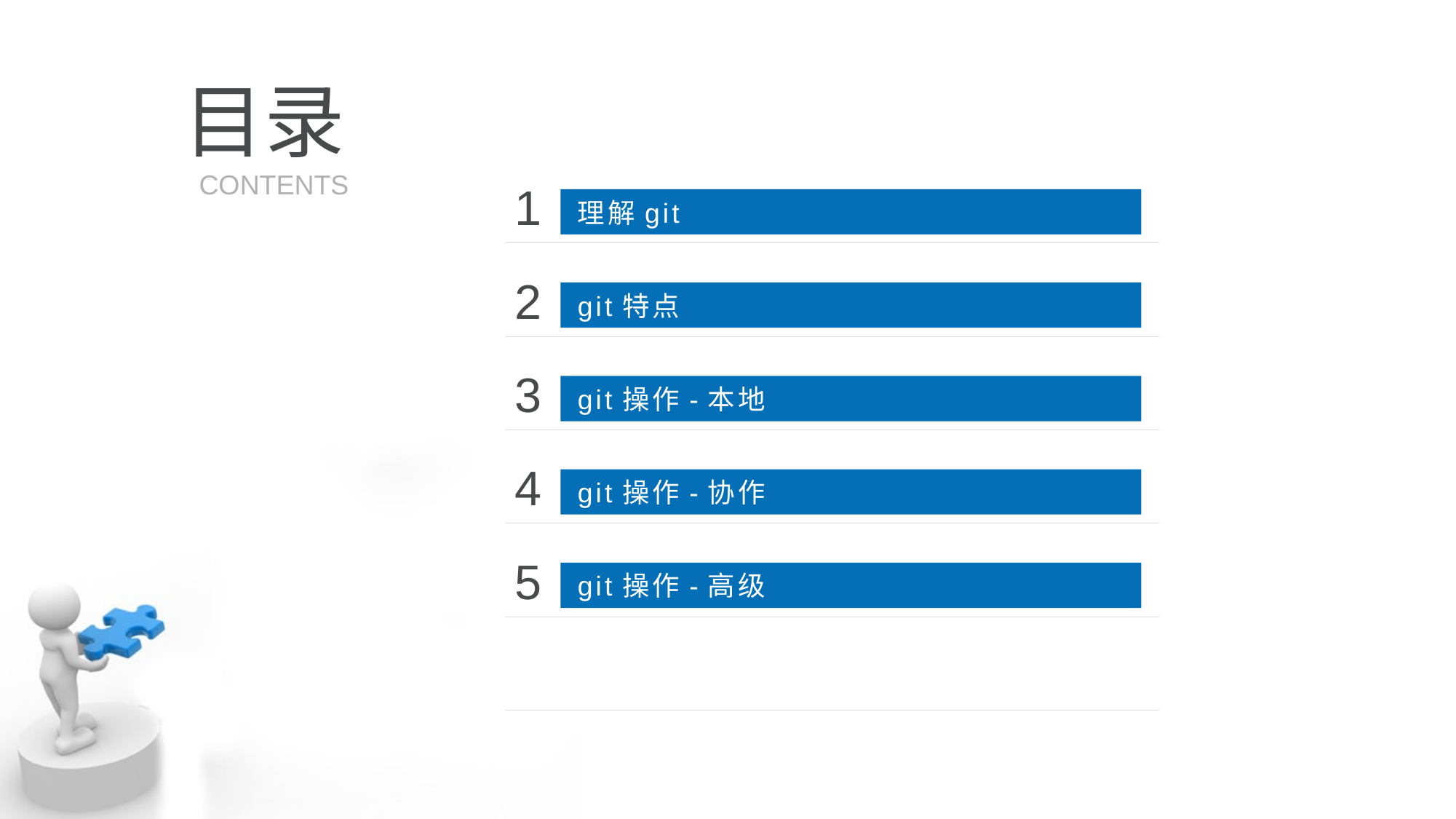

目录
 CONTENTS
1
理解git
2
git特点
3
git操作-本地
4
git操作-协作
5
git操作-高级